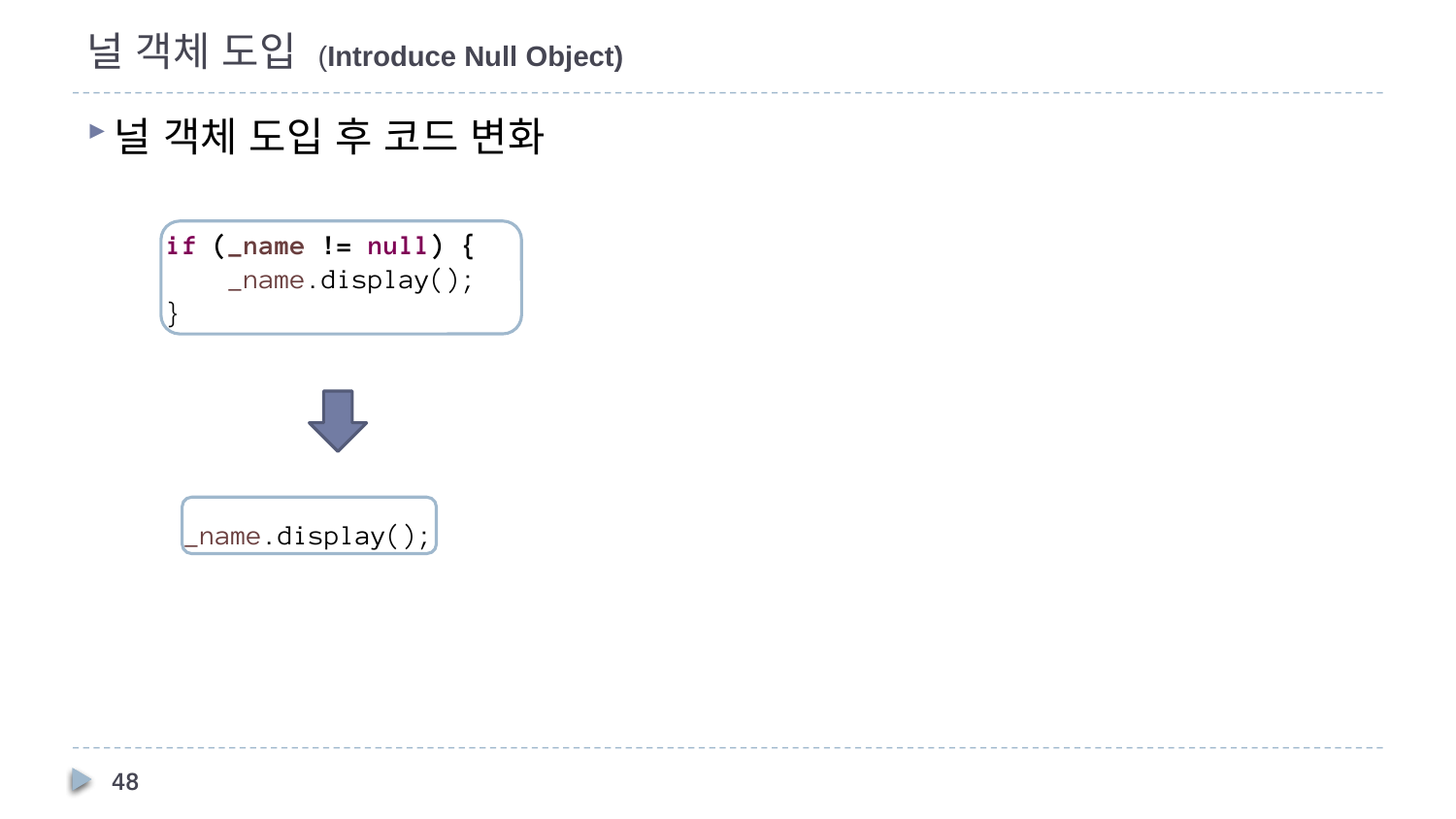

# 널 객체 도입 (Introduce Null Object)
널 객체 도입 후 코드 변화
if (_name != null) {
    _name.display();
}

_name.display();
48